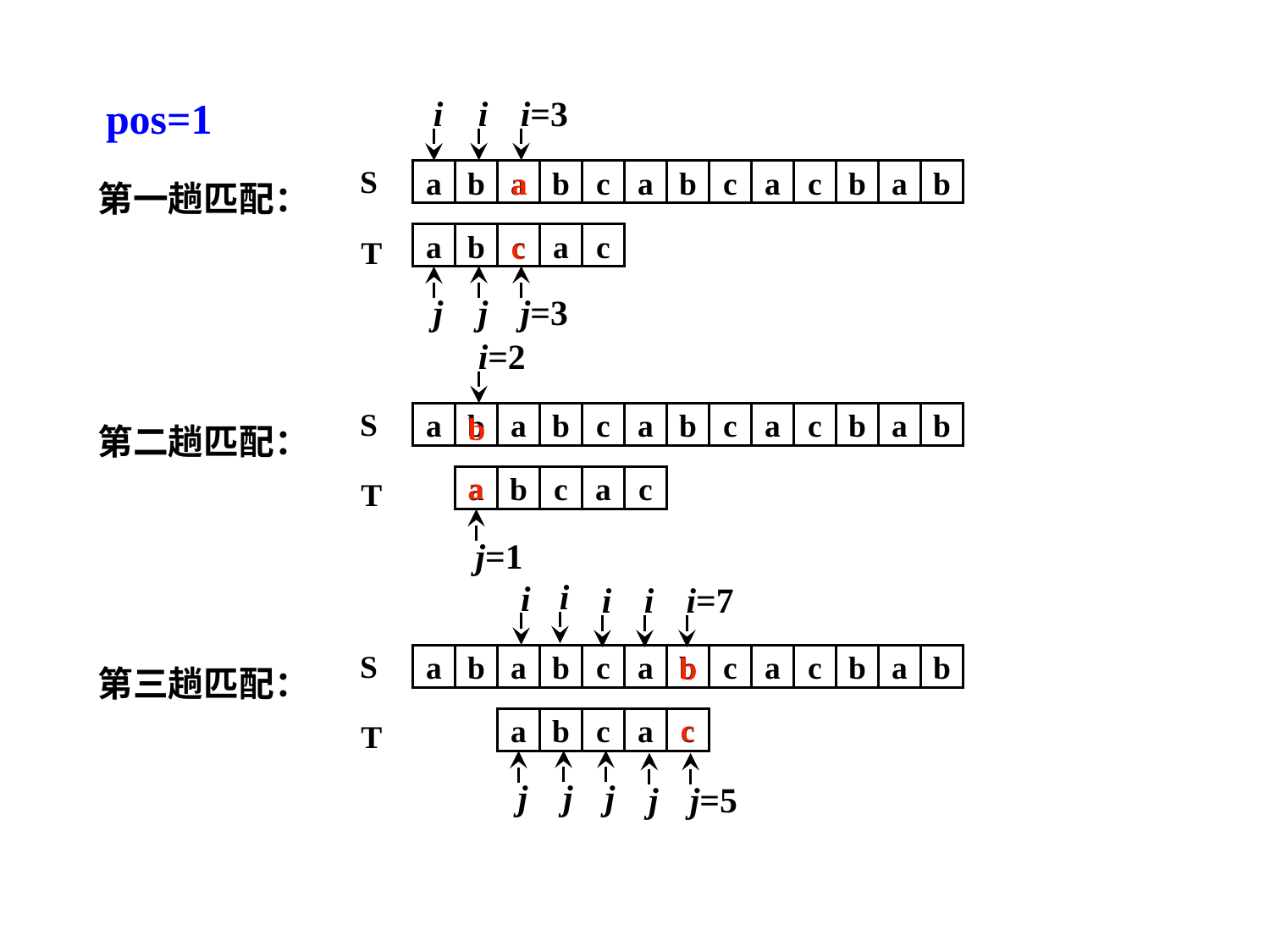

i
i=3
i
pos=1

S
a
a
b
a
b
c
a
b
c
a
c
b
a
b
第一趟匹配：
c
a
b
c
a
c
T

j
j=3
j
i=2

S
b
a
b
a
b
c
a
b
c
a
c
b
a
b
第二趟匹配：
a
a
b
c
a
c
T

j=1
i
i
i
i
i=7

S
b
a
b
a
b
c
a
b
c
a
c
b
a
b
第三趟匹配：
c
a
b
c
a
c
T

j
j
j
j
j=5